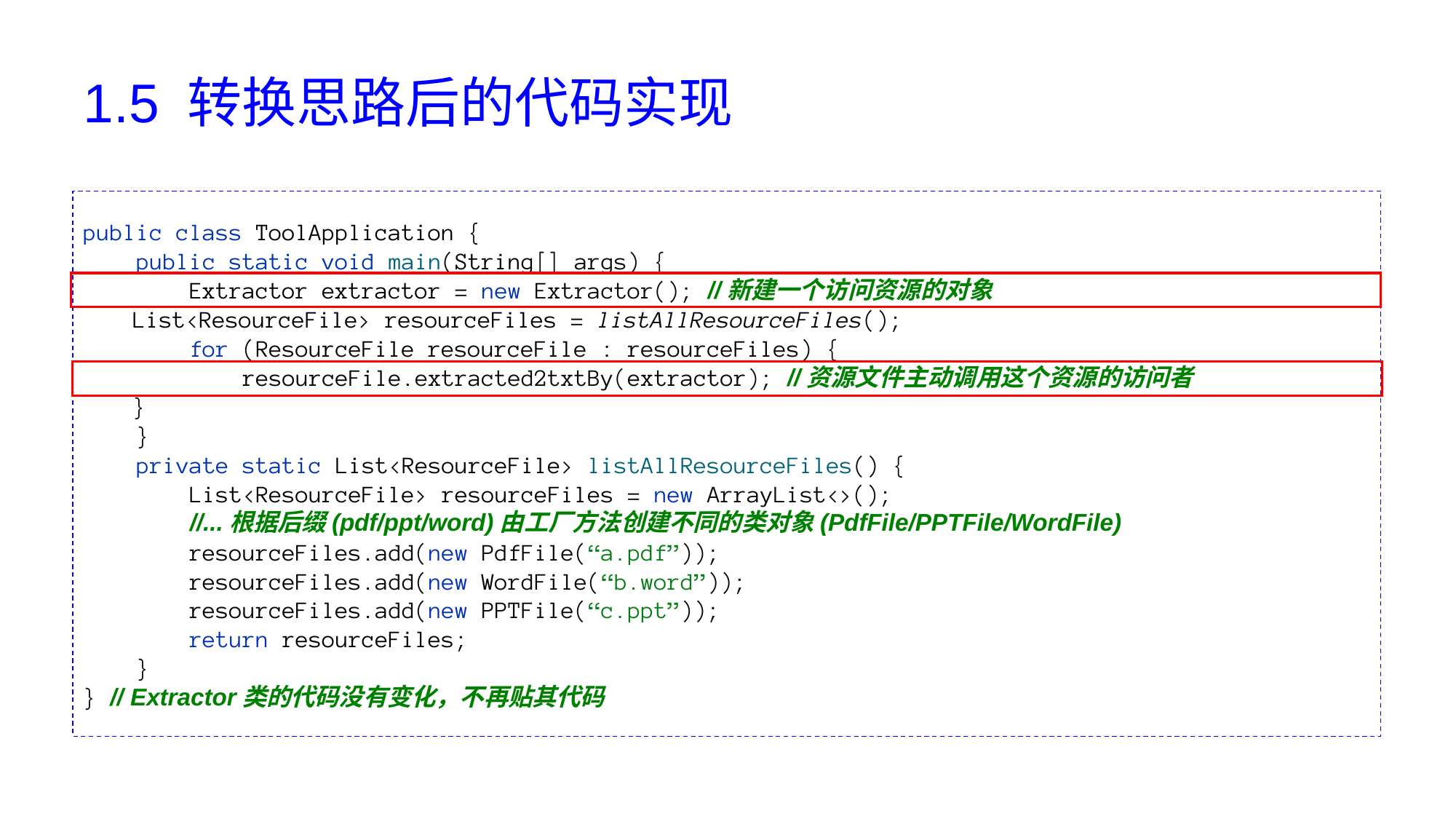

# 1.5 转换思路后的代码实现

public class ToolApplication {
    public static void main(String[] args) {
        Extractor extractor = new Extractor(); //新建一个访问资源的对象
        List<ResourceFile> resourceFiles = listAllResourceFiles();
        for (ResourceFile resourceFile : resourceFiles) {
            resourceFile.extracted2txtBy(extractor); //资源文件主动调用这个资源的访问者
        }
    }
    private static List<ResourceFile> listAllResourceFiles() {
        List<ResourceFile> resourceFiles = new ArrayList<>();
        //...根据后缀(pdf/ppt/word)由工厂方法创建不同的类对象(PdfFile/PPTFile/WordFile)
        resourceFiles.add(new PdfFile(“a.pdf”));
        resourceFiles.add(new WordFile(“b.word”));
        resourceFiles.add(new PPTFile(“c.ppt”));
        return resourceFiles;
    }
} // Extractor类的代码没有变化，不再贴其代码

33